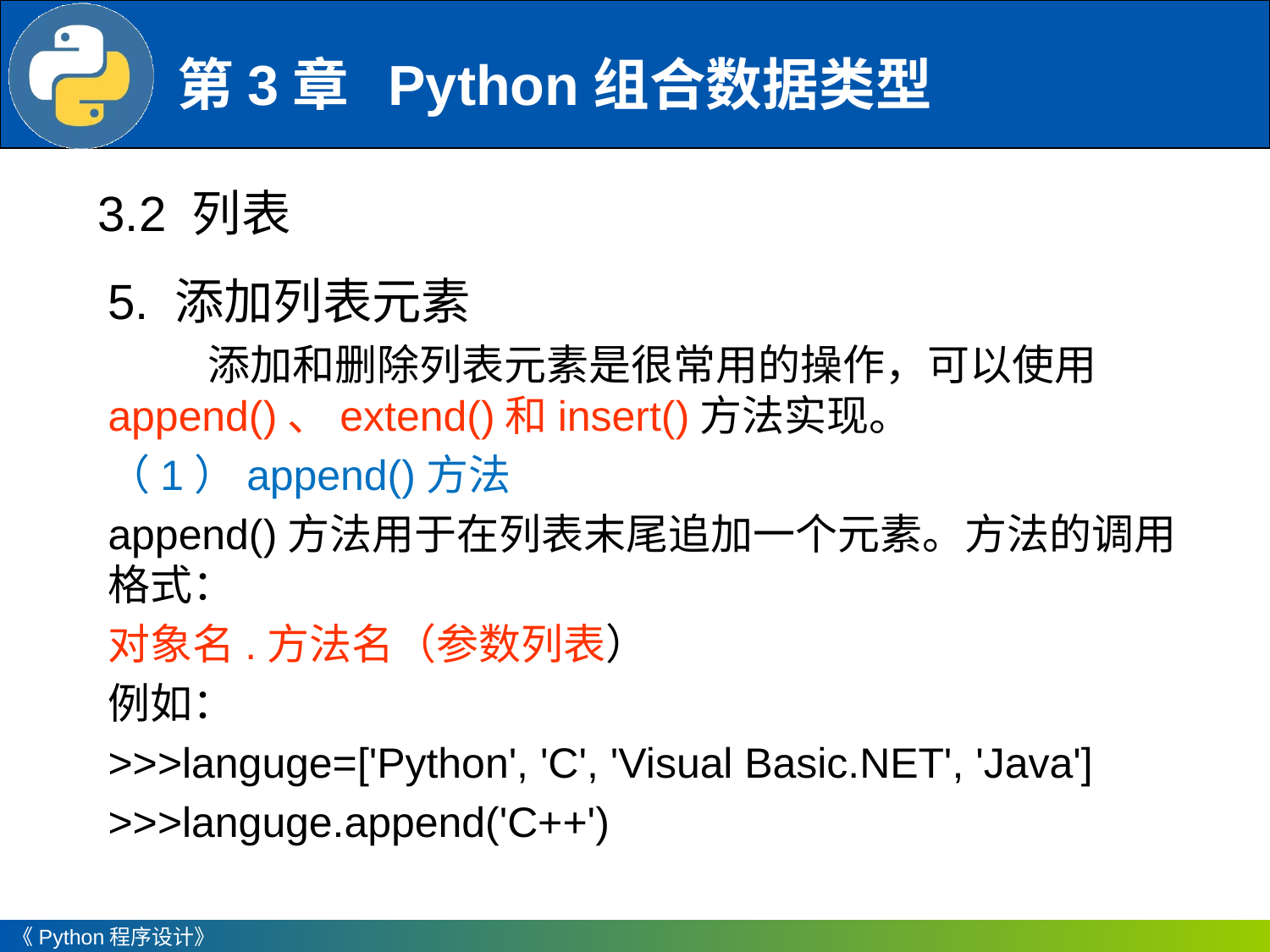

3.2 列表
5. 添加列表元素
添加和删除列表元素是很常用的操作，可以使用append()、extend()和insert()方法实现。
（1）append()方法
append()方法用于在列表末尾追加一个元素。方法的调用格式：
对象名.方法名（参数列表）
例如：
>>>languge=['Python', 'C', 'Visual Basic.NET', 'Java']
>>>languge.append('C++')